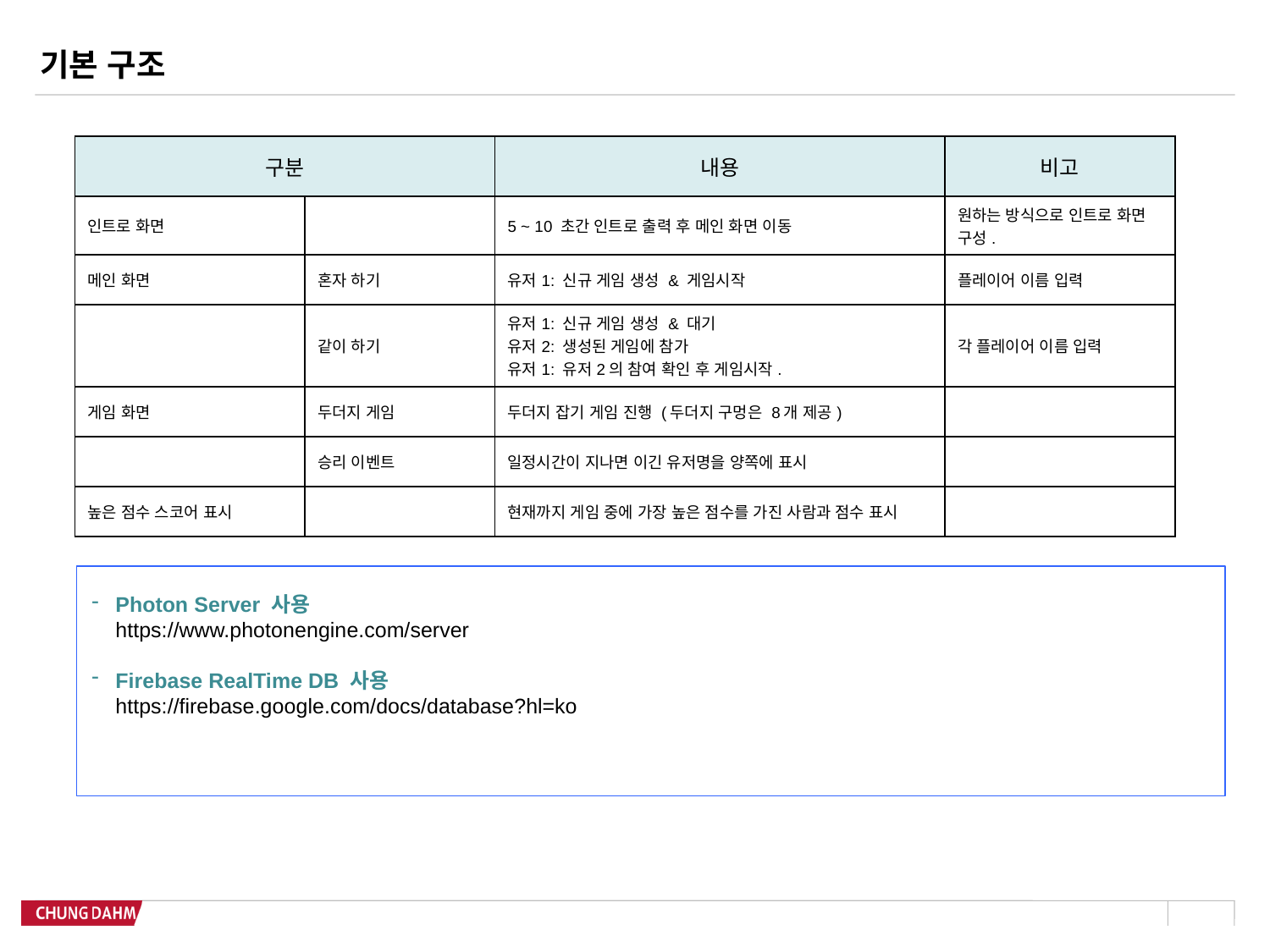

# 기본 구조
| 구분 |  | 내용 | 비고 |
| --- | --- | --- | --- |
| 인트로 화면 |  | 5 ~ 10 초간 인트로 출력 후 메인 화면 이동 | 원하는 방식으로 인트로 화면 구성. |
| 메인 화면 | 혼자 하기 | 유저1: 신규 게임 생성 & 게임시작 | 플레이어 이름 입력 |
|  | 같이 하기 | 유저1: 신규 게임 생성 & 대기 유저2: 생성된 게임에 참가 유저1: 유저2의 참여 확인 후 게임시작. | 각 플레이어 이름 입력 |
| 게임 화면 | 두더지 게임 | 두더지 잡기 게임 진행 (두더지 구멍은 8개 제공) |  |
|  | 승리 이벤트 | 일정시간이 지나면 이긴 유저명을 양쪽에 표시 |  |
| 높은 점수 스코어 표시 |  | 현재까지 게임 중에 가장 높은 점수를 가진 사람과 점수 표시 |  |
Photon Server 사용
    https://www.photonengine.com/server

Firebase RealTime DB 사용
    https://firebase.google.com/docs/database?hl=ko